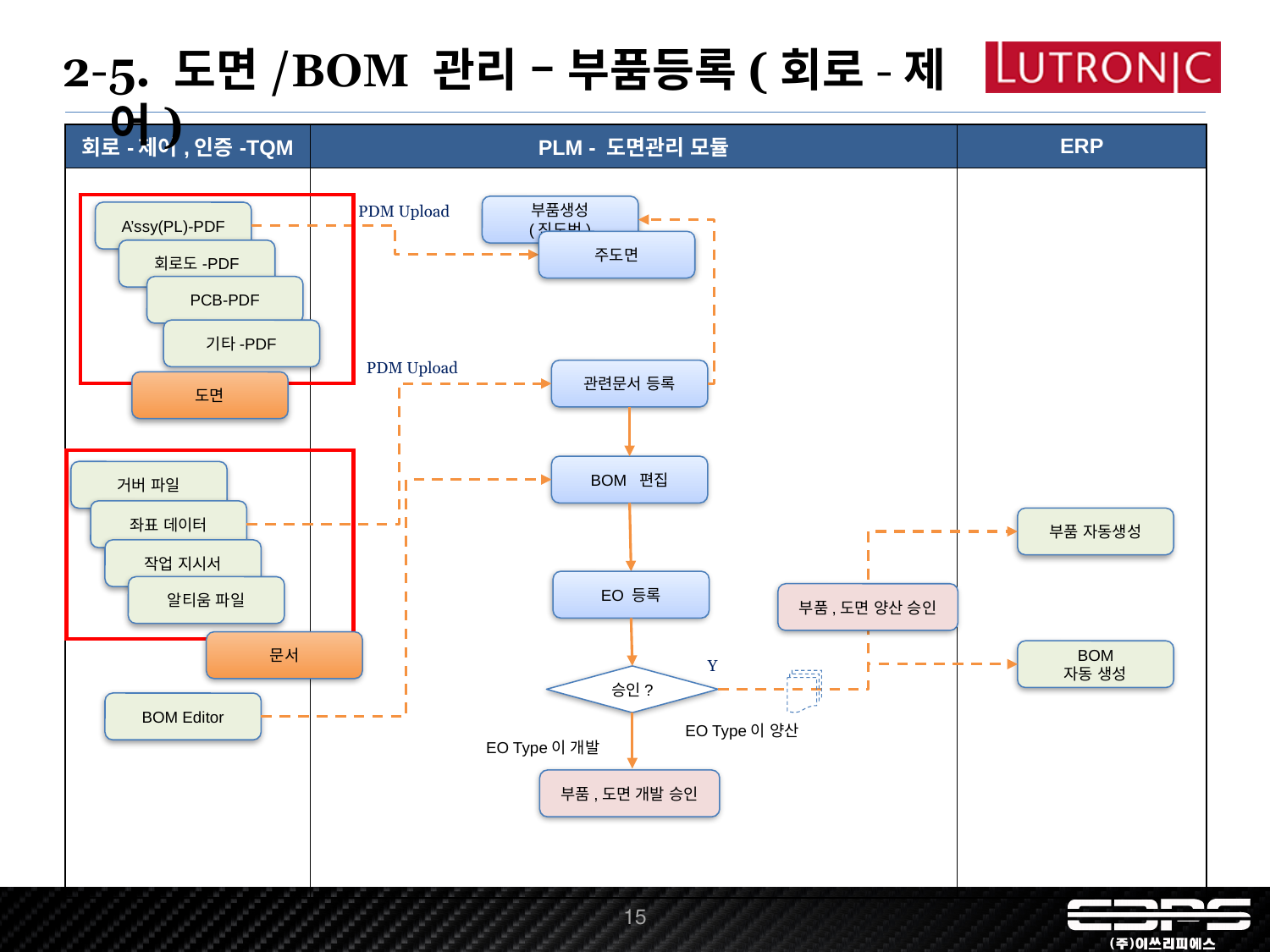

2-5. 도면/BOM 관리 – 부품등록(회로-제어)
| 회로-제어,인증-TQM | PLM - 도면관리 모듈 | ERP |
| --- | --- | --- |
|  |  |  |
PDM Upload

부품생성
(진도번)
A’ssy(PL)-PDF
주도면
회로도-PDF
PCB-PDF
기타-PDF
PDM Upload
관련문서 등록
도면

BOM  편집
거버 파일
좌표 데이터
부품 자동생성
작업 지시서
EO 등록
알티움 파일
부품,도면 양산 승인
문서
BOM
자동 생성
Y
승인?

BOM Editor
EO Type이 양산
EO Type이 개발
부품,도면 개발 승인